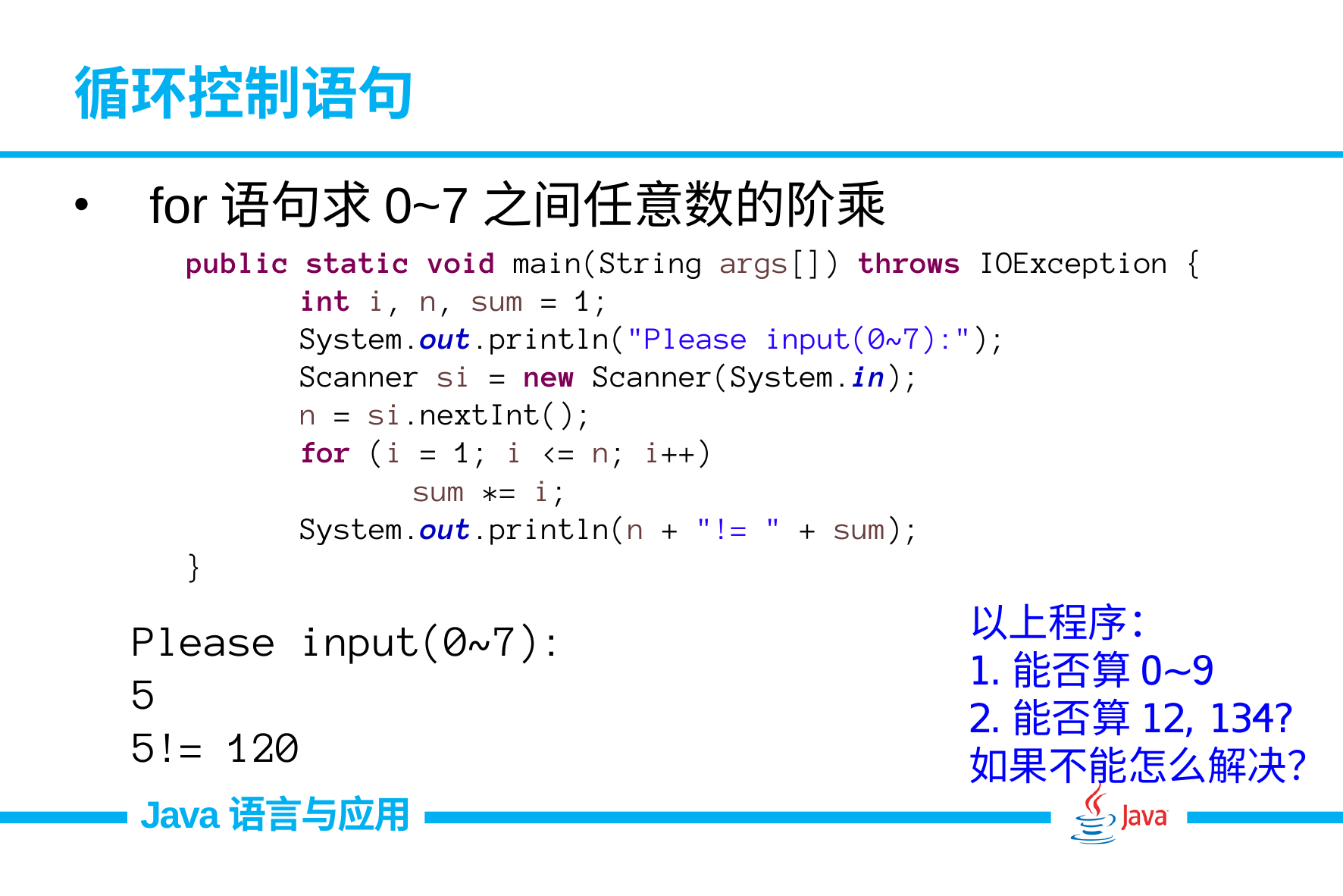

# 循环控制语句
for语句求0~7之间任意数的阶乘

	public static void main(String args[]) throws IOException {		int i, n, sum = 1;		System.out.println("Please input(0~7):");		Scanner si = new Scanner(System.in);		n = si.nextInt();		for (i = 1; i <= n; i++)			sum *= i;		System.out.println(n + "!= " + sum);	}
Please input(0~7):55!= 120
以上程序：
1.能否算0~9
2.能否算12, 134?
如果不能怎么解决？